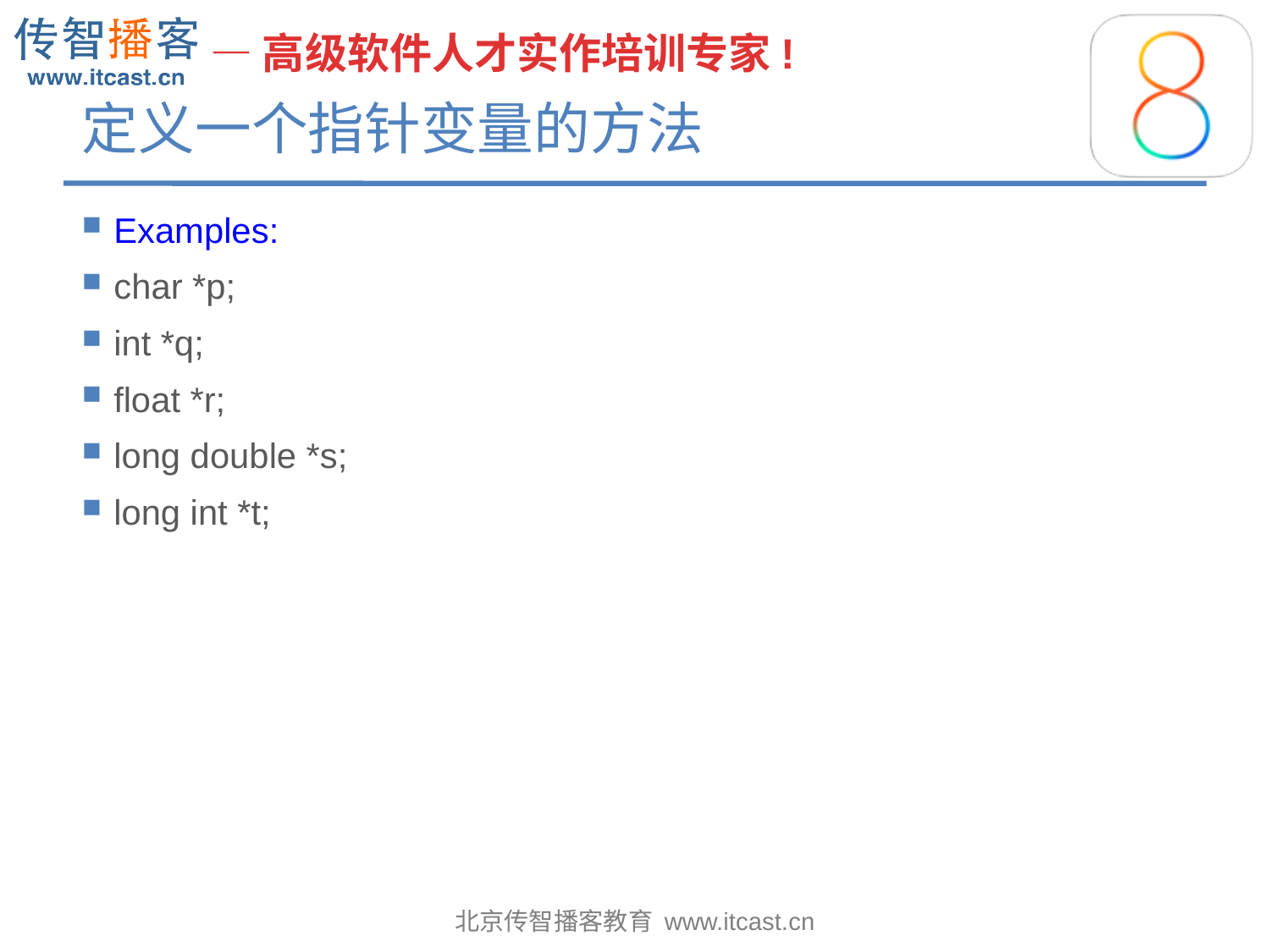

# 定义一个指针变量的方法
Examples:
char *p;
int *q;
float *r;
long double *s;
long int *t;